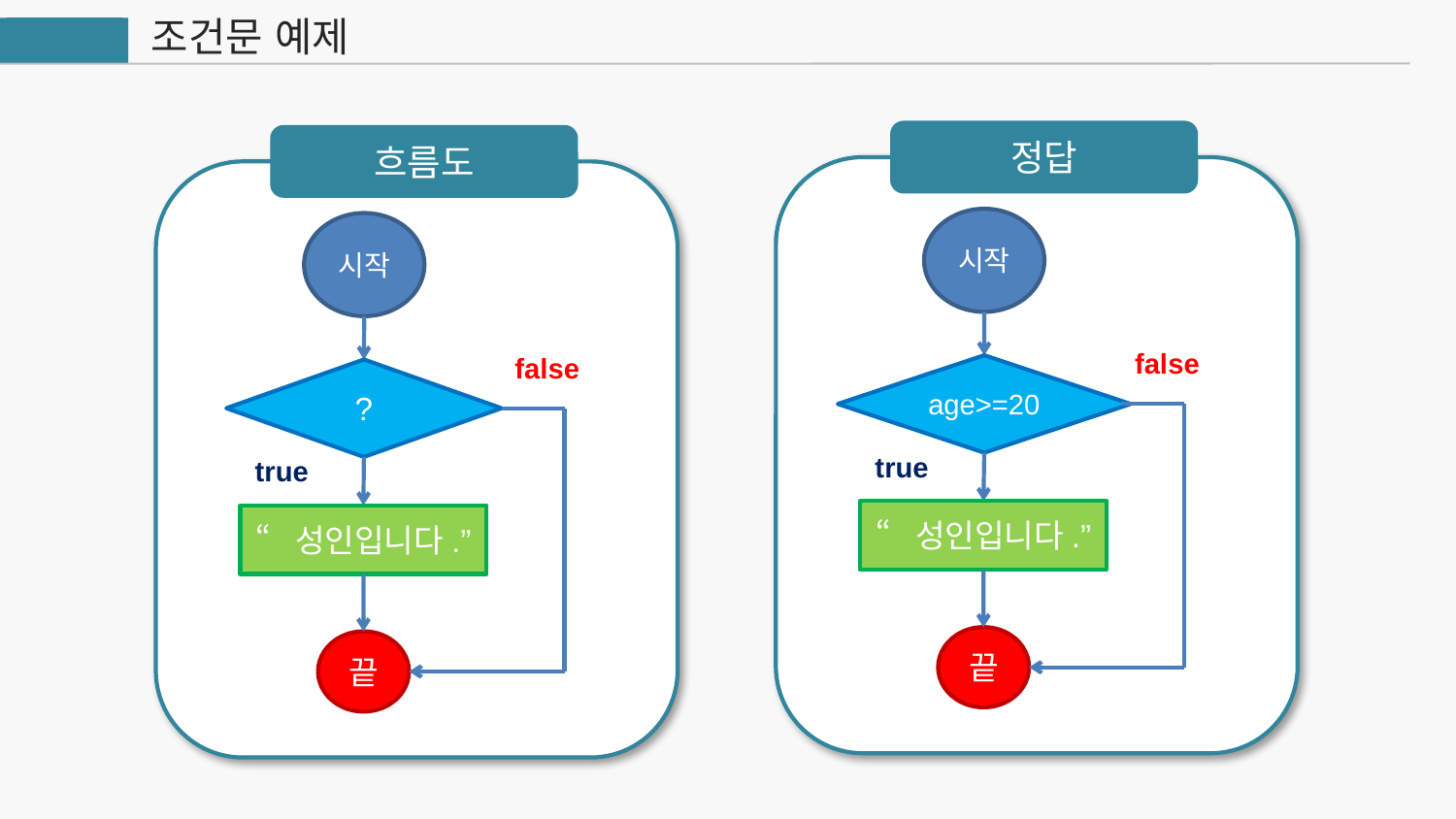

조건문 예제

자바
정답

시작
false
age>=20
true
“성인입니다.”
끝
흐름도

시작
false
?
true
“성인입니다.”
끝